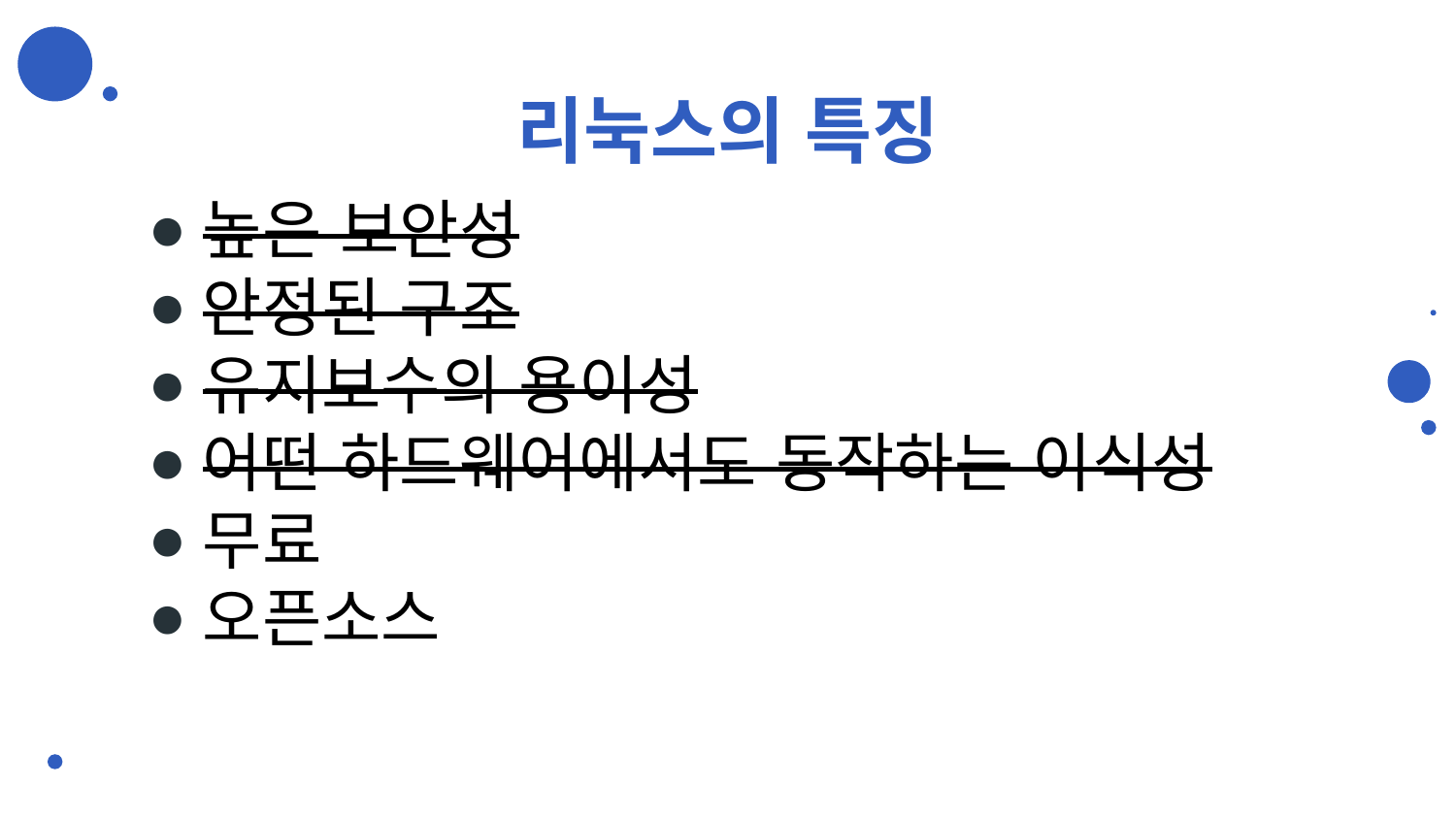

# 리눅스의 특징
높은 보안성
안정된 구조
유지보수의 용이성
어떤 하드웨어에서도 동작하는 이식성
무료
오픈소스